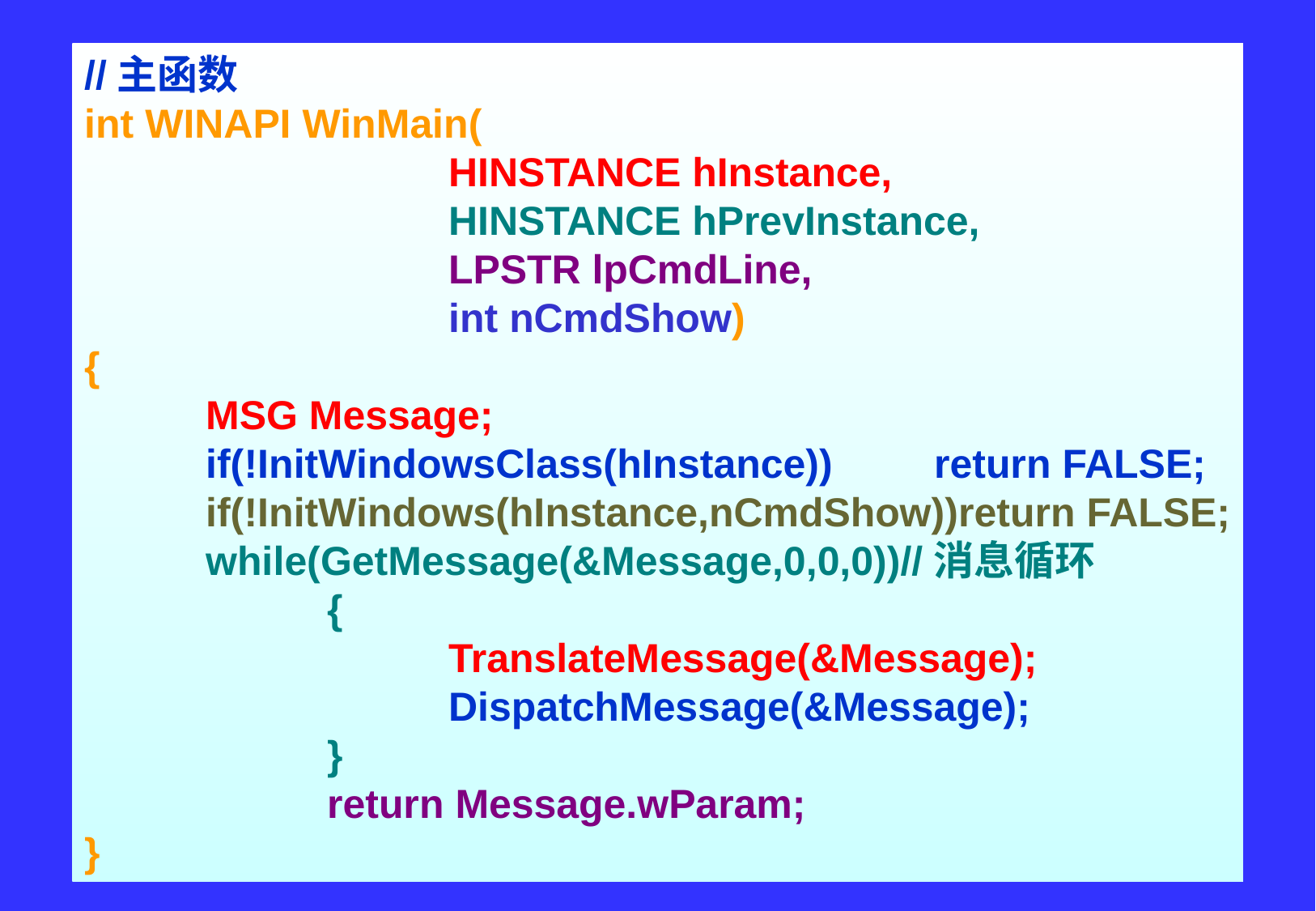

//主函数
int WINAPI WinMain(
			HINSTANCE hInstance,
			HINSTANCE hPrevInstance,
			LPSTR lpCmdLine,
			int nCmdShow)
{
	MSG Message;
	if(!InitWindowsClass(hInstance))	return FALSE;
	if(!InitWindows(hInstance,nCmdShow))return FALSE;
	while(GetMessage(&Message,0,0,0))//消息循环
		{
			TranslateMessage(&Message);
			DispatchMessage(&Message);
		}
		return Message.wParam;
}
13